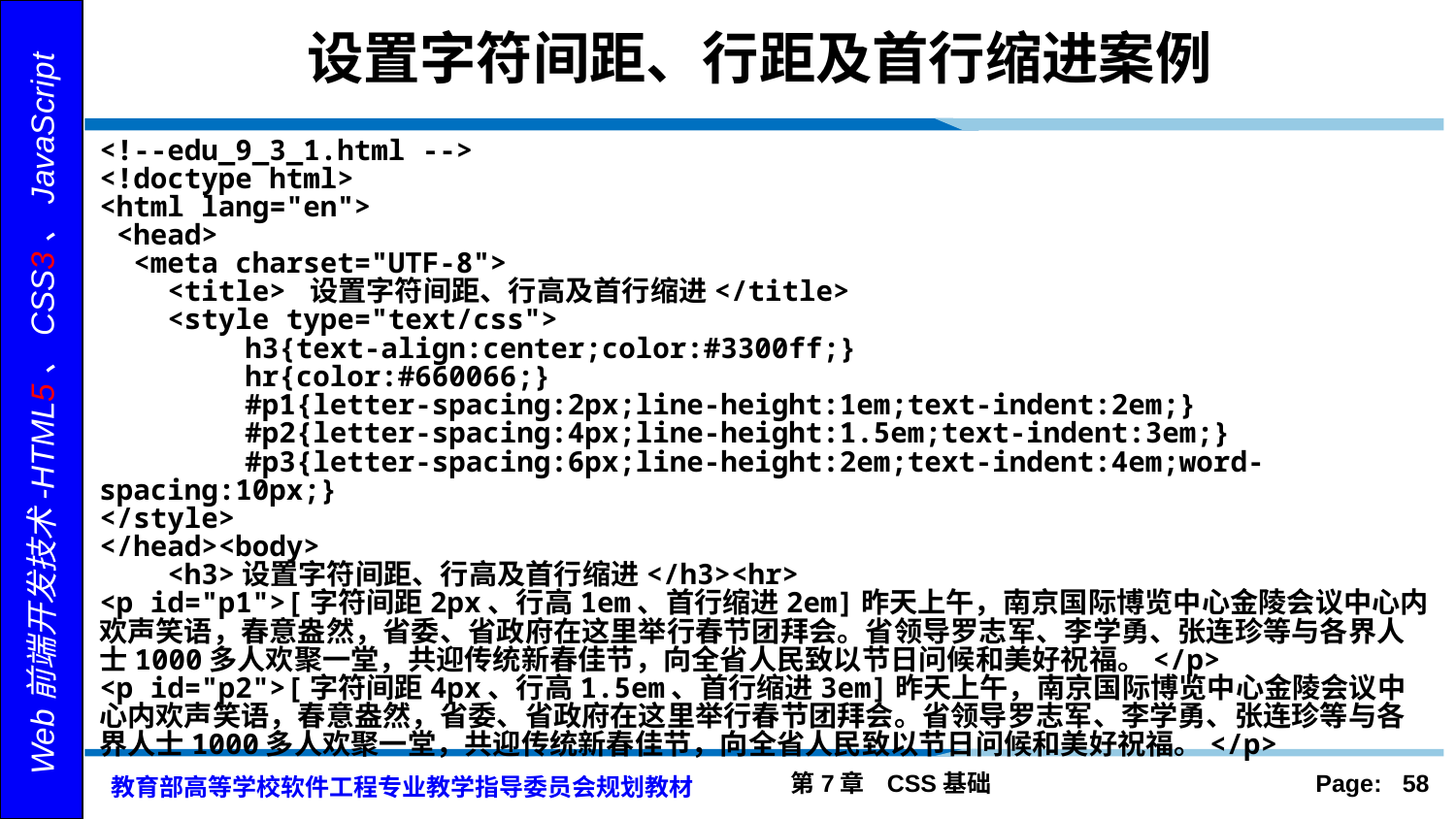

# 设置字符间距、行距及首行缩进案例
<!--edu_9_3_1.html -->
<!doctype html>
<html lang="en">
 <head>
  <meta charset="UTF-8">
    <title> 设置字符间距、行高及首行缩进</title>
    <style type="text/css">
    	h3{text-align:center;color:#3300ff;}
    	hr{color:#660066;}
	#p1{letter-spacing:2px;line-height:1em;text-indent:2em;}
	#p2{letter-spacing:4px;line-height:1.5em;text-indent:3em;}
	#p3{letter-spacing:6px;line-height:2em;text-indent:4em;word-spacing:10px;}
</style>
</head><body>
    <h3>设置字符间距、行高及首行缩进</h3><hr>
<p id="p1">[字符间距2px、行高1em、首行缩进2em]昨天上午，南京国际博览中心金陵会议中心内欢声笑语，春意盎然，省委、省政府在这里举行春节团拜会。省领导罗志军、李学勇、张连珍等与各界人士1000多人欢聚一堂，共迎传统新春佳节，向全省人民致以节日问候和美好祝福。</p>
<p id="p2">[字符间距4px、行高1.5em、首行缩进3em]昨天上午，南京国际博览中心金陵会议中心内欢声笑语，春意盎然，省委、省政府在这里举行春节团拜会。省领导罗志军、李学勇、张连珍等与各界人士1000多人欢聚一堂，共迎传统新春佳节，向全省人民致以节日问候和美好祝福。</p>